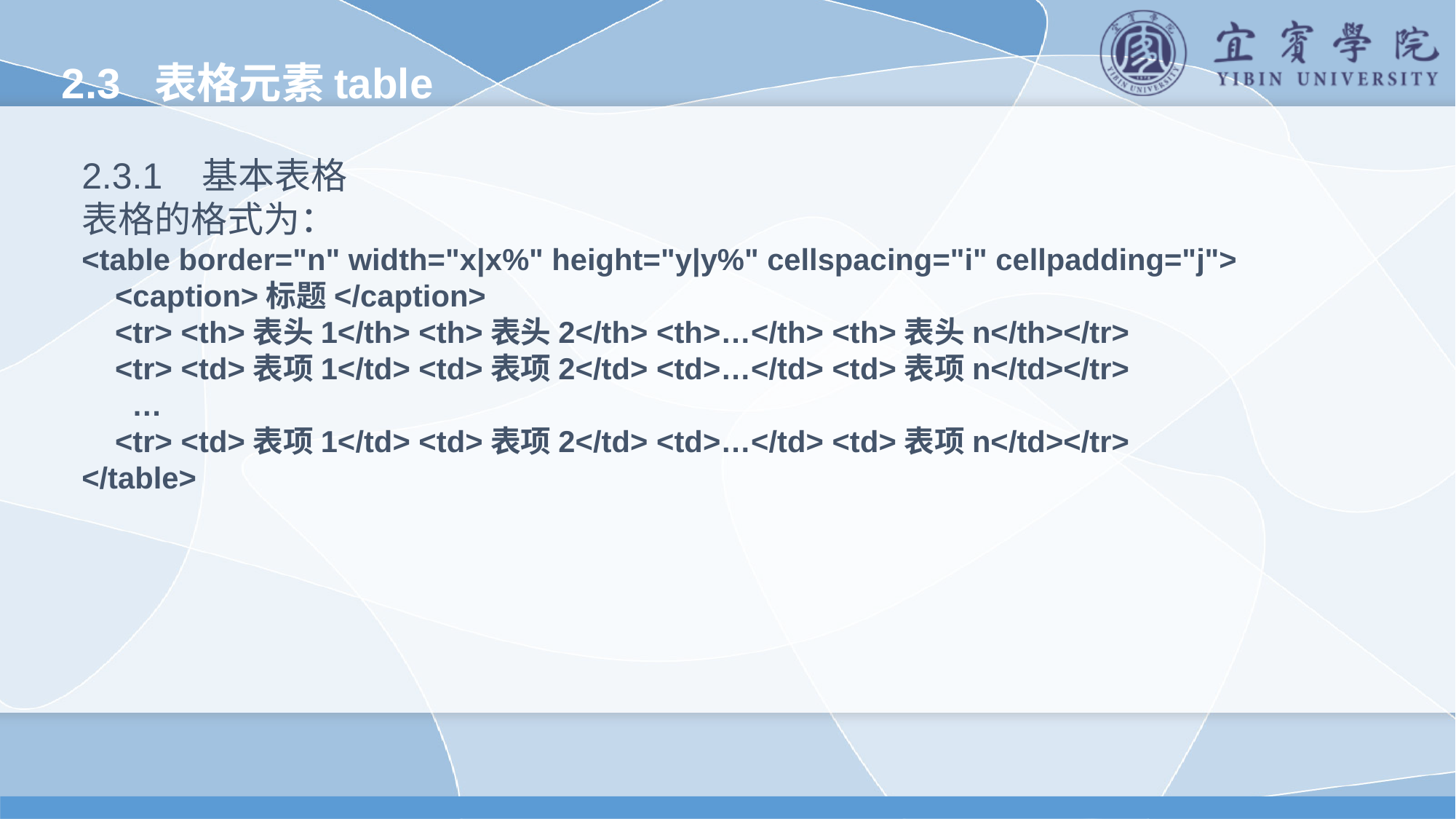

2.3  表格元素table
2.3.1   基本表格
表格的格式为：
<table border="n" width="x|x%" height="y|y%" cellspacing="i" cellpadding="j">
    <caption>标题</caption>
    <tr> <th>表头1</th> <th>表头2</th> <th>…</th> <th>表头n</th></tr>
    <tr> <td>表项1</td> <td>表项2</td> <td>…</td> <td>表项n</td></tr>
      …
    <tr> <td>表项1</td> <td>表项2</td> <td>…</td> <td>表项n</td></tr>
</table>